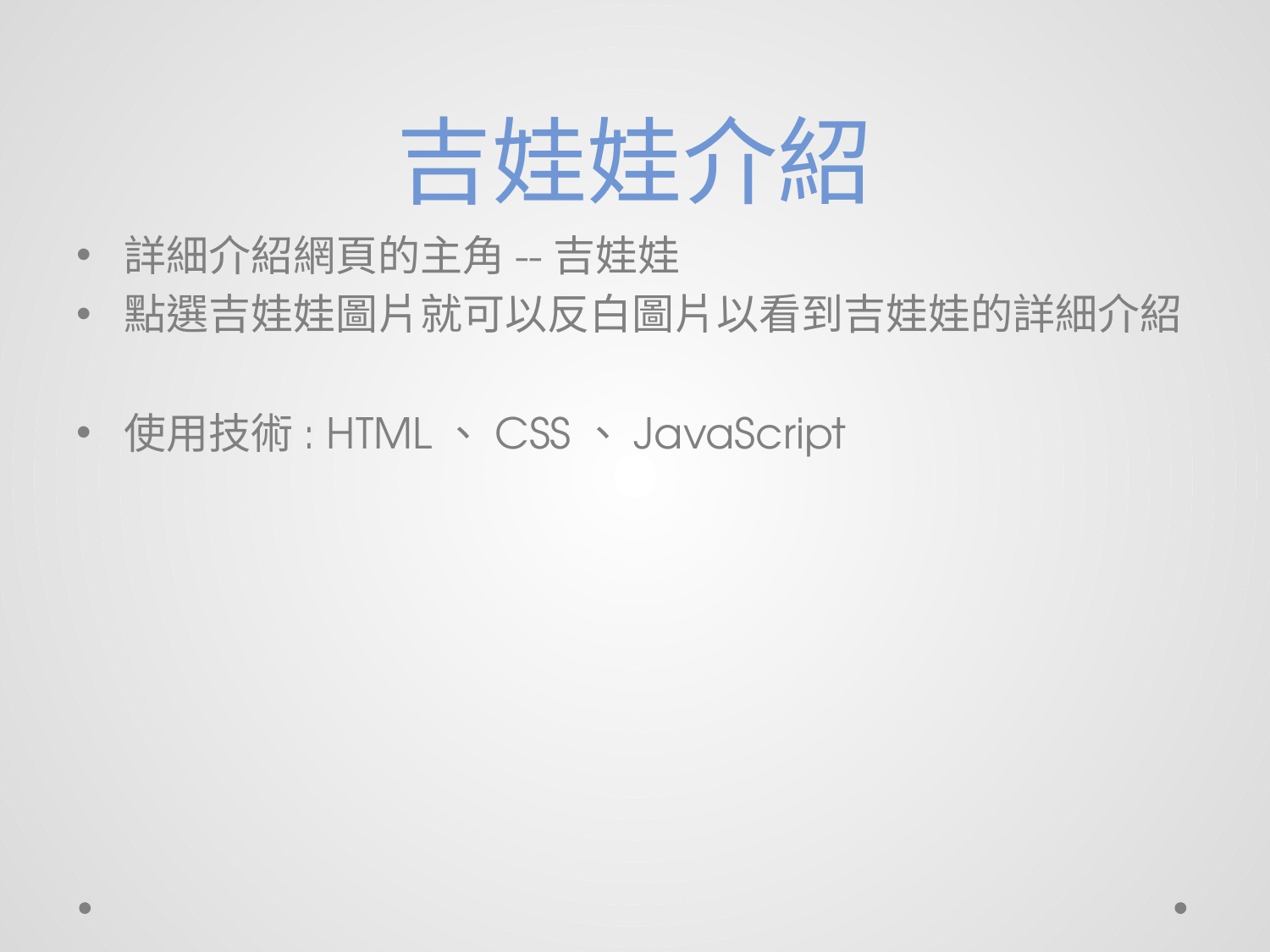

# 吉娃娃介紹
詳細介紹網頁的主角--吉娃娃
點選吉娃娃圖片就可以反白圖片以看到吉娃娃的詳細介紹

使用技術: HTML、CSS、JavaScript